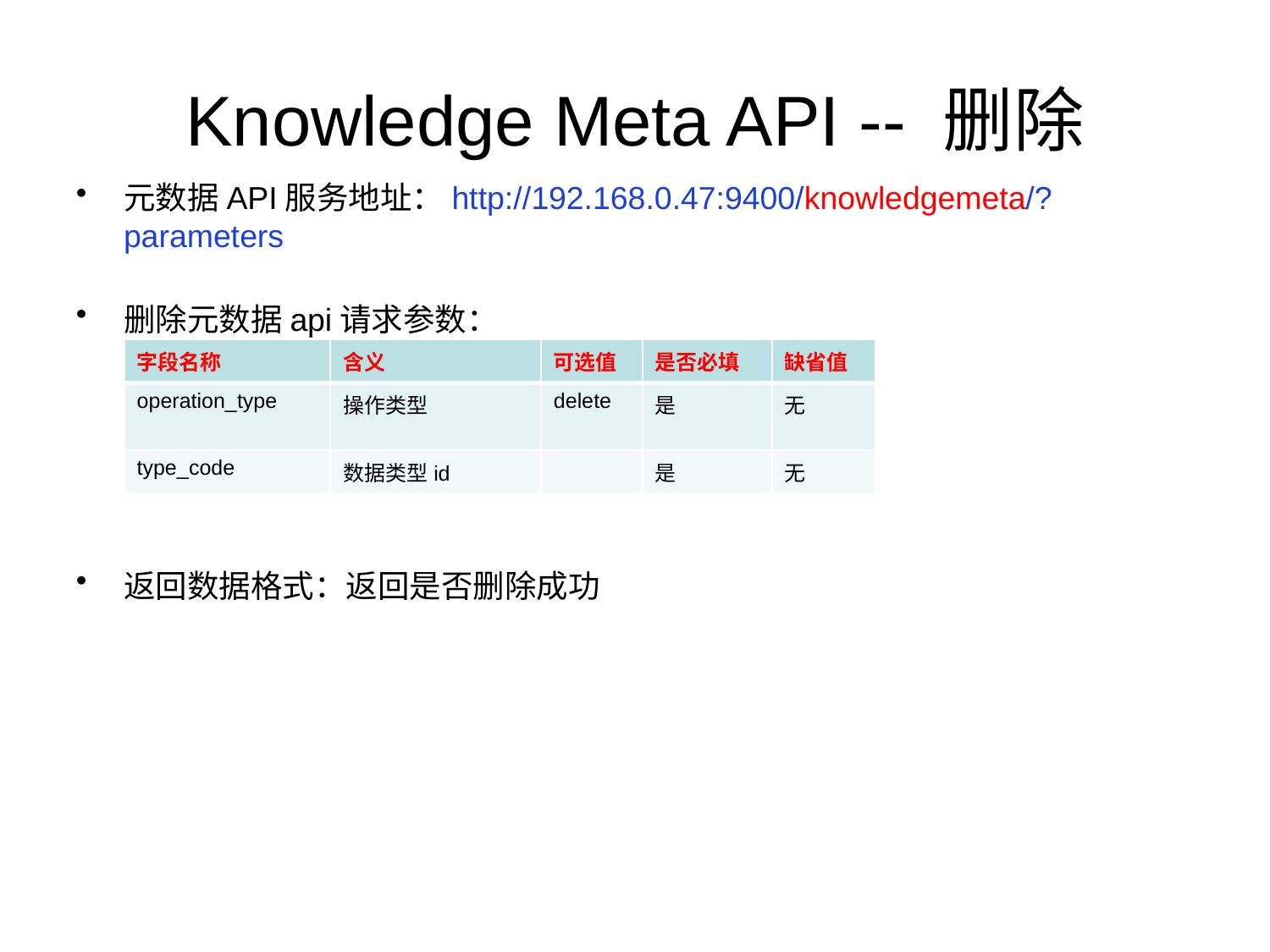

# Knowledge Meta API -- 删除
元数据API服务地址：http://192.168.0.47:9400/knowledgemeta/?parameters

删除元数据api请求参数：

返回数据格式：返回是否删除成功
| 字段名称 | 含义 | 可选值 | 是否必填 | 缺省值 |
| --- | --- | --- | --- | --- |
| operation\_type | 操作类型 | delete | 是 | 无 |
| type\_code | 数据类型id |  | 是 | 无 |